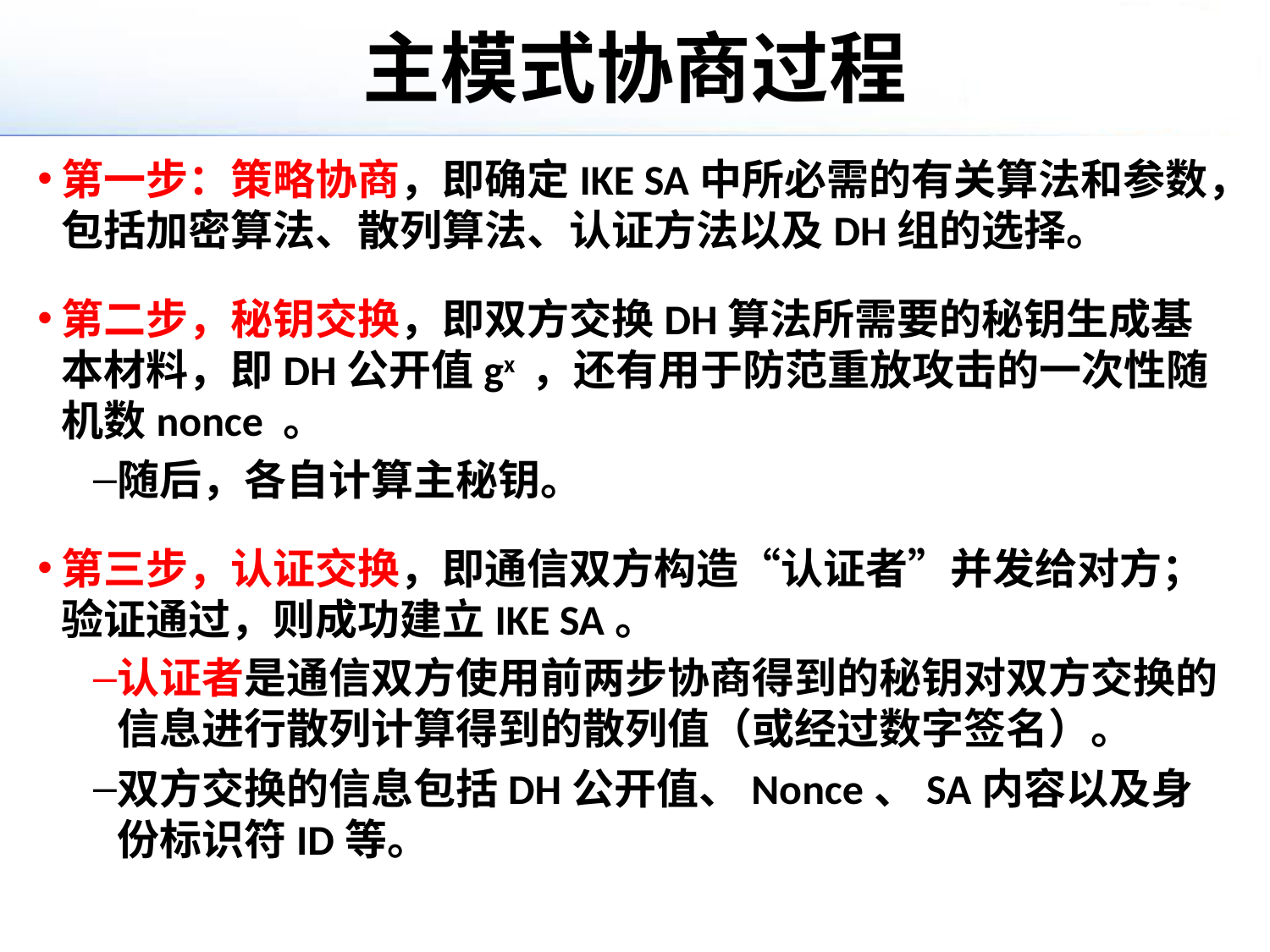

# 主模式协商过程
第一步：策略协商，即确定IKE SA中所必需的有关算法和参数，包括加密算法、散列算法、认证方法以及DH组的选择。

第二步，秘钥交换，即双方交换DH算法所需要的秘钥生成基本材料，即DH公开值gx ，还有用于防范重放攻击的一次性随机数nonce 。
随后，各自计算主秘钥。

第三步，认证交换，即通信双方构造“认证者”并发给对方；验证通过，则成功建立IKE SA。
认证者是通信双方使用前两步协商得到的秘钥对双方交换的信息进行散列计算得到的散列值（或经过数字签名）。
双方交换的信息包括DH公开值、Nonce、SA内容以及身份标识符ID等。